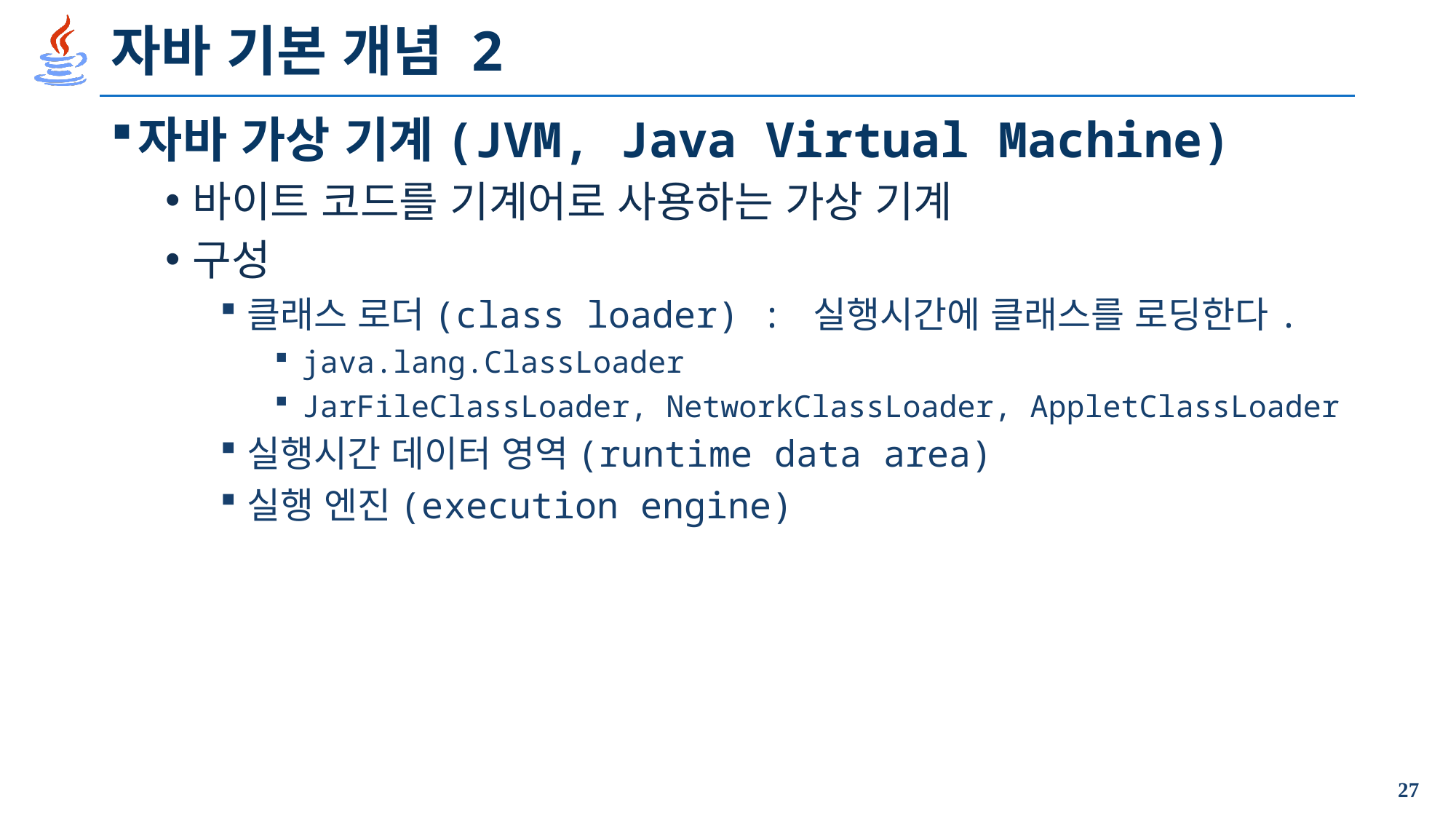

# 자바 기본 개념 2
자바 가상 기계(JVM, Java Virtual Machine)
바이트 코드를 기계어로 사용하는 가상 기계
구성
클래스 로더(class loader) : 실행시간에 클래스를 로딩한다.
java.lang.ClassLoader
JarFileClassLoader, NetworkClassLoader, AppletClassLoader
실행시간 데이터 영역(runtime data area)
실행 엔진(execution engine)

27